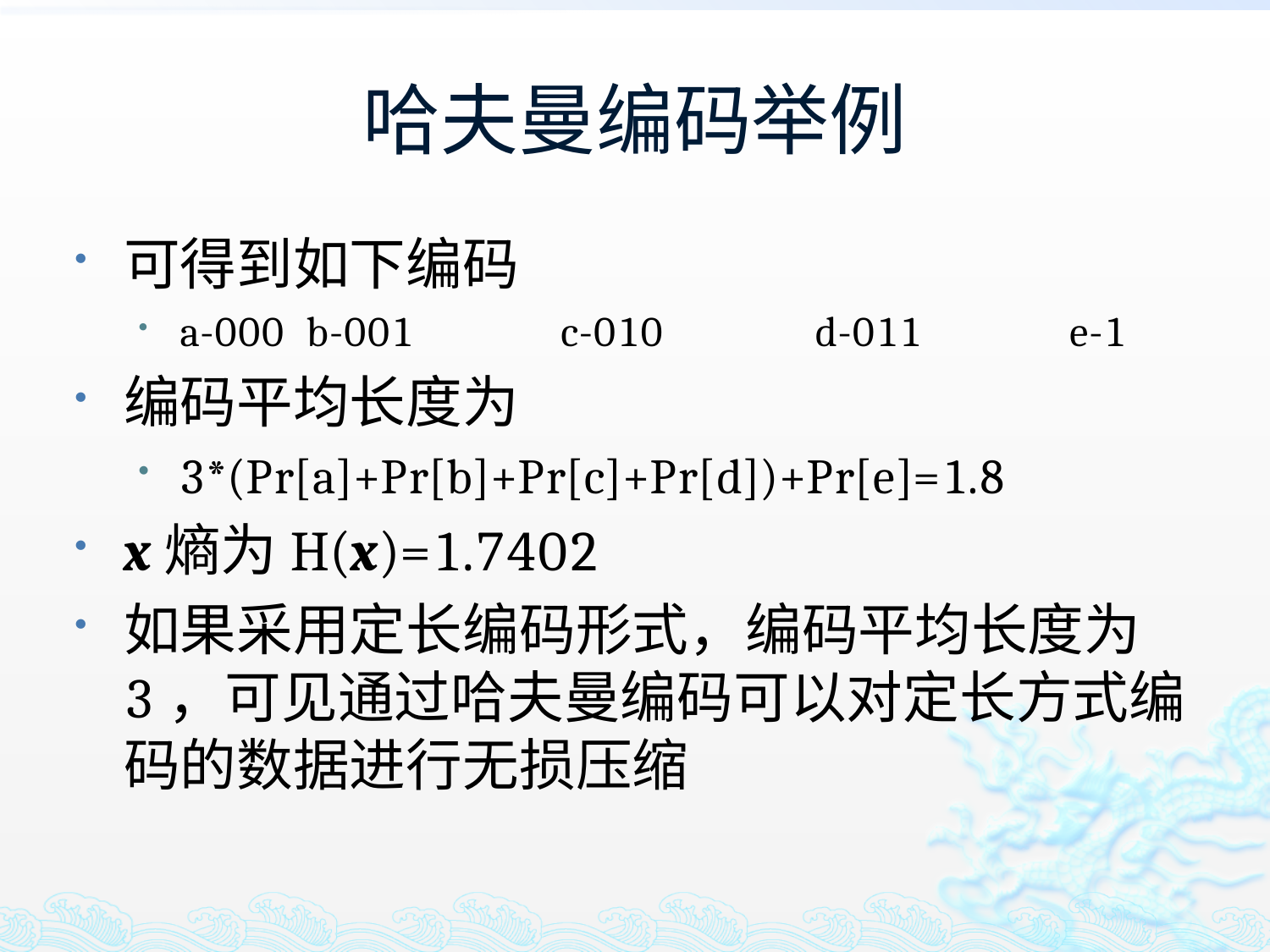

# 哈夫曼编码举例
可得到如下编码
a-000	b-001		c-010		d-011		e-1
编码平均长度为
3*(Pr[a]+Pr[b]+Pr[c]+Pr[d])+Pr[e]=1.8
x熵为H(x)=1.7402
如果采用定长编码形式，编码平均长度为3，可见通过哈夫曼编码可以对定长方式编码的数据进行无损压缩